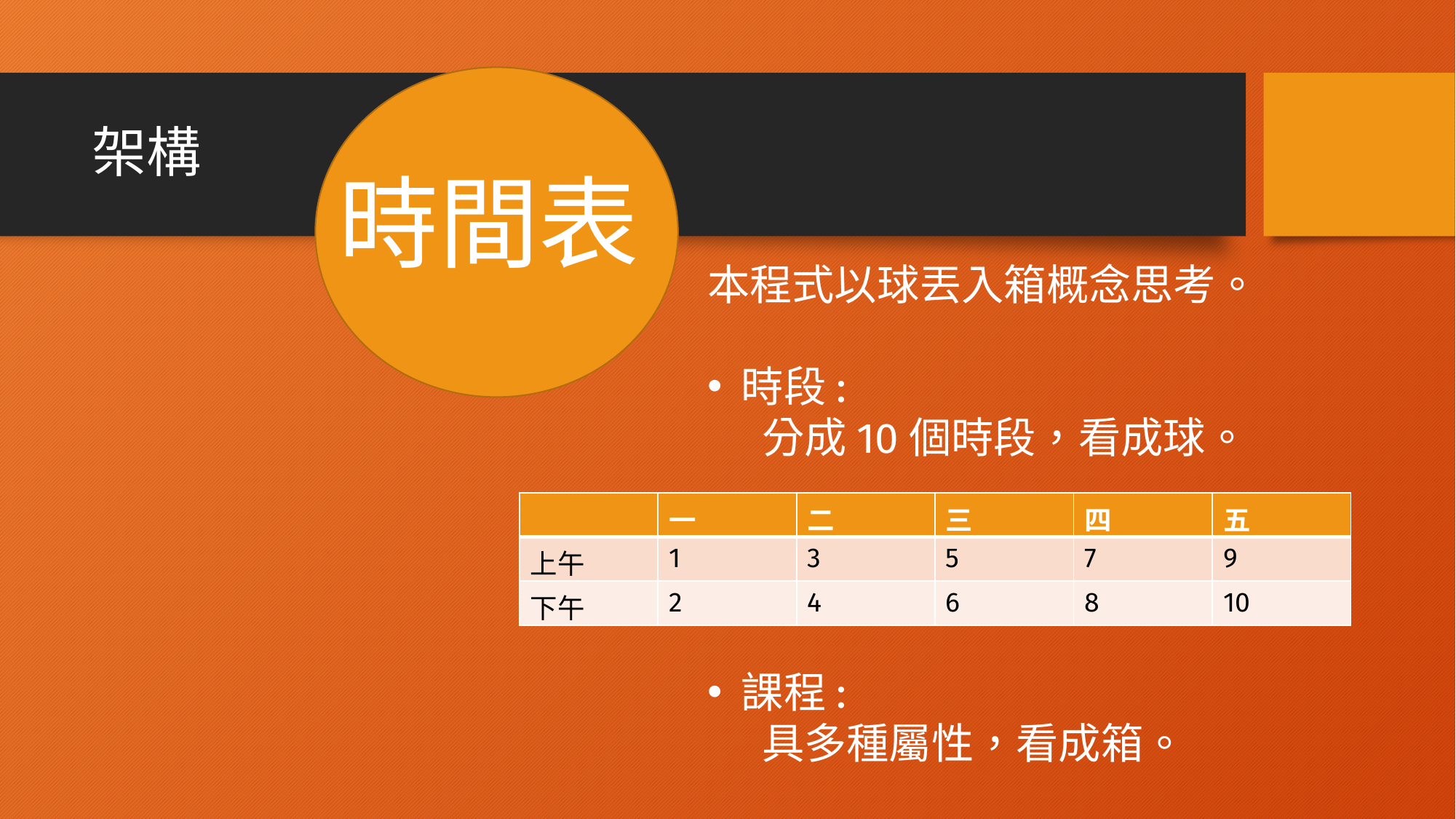

# 架構
時間表
本程式以球丟入箱概念思考。

時段:
分成10個時段，看成球。

課程:
具多種屬性，看成箱。

|  | 一 | 二 | 三 | 四 | 五 |
| --- | --- | --- | --- | --- | --- |
| 上午 | 1 | 3 | 5 | 7 | 9 |
| 下午 | 2 | 4 | 6 | 8 | 10 |